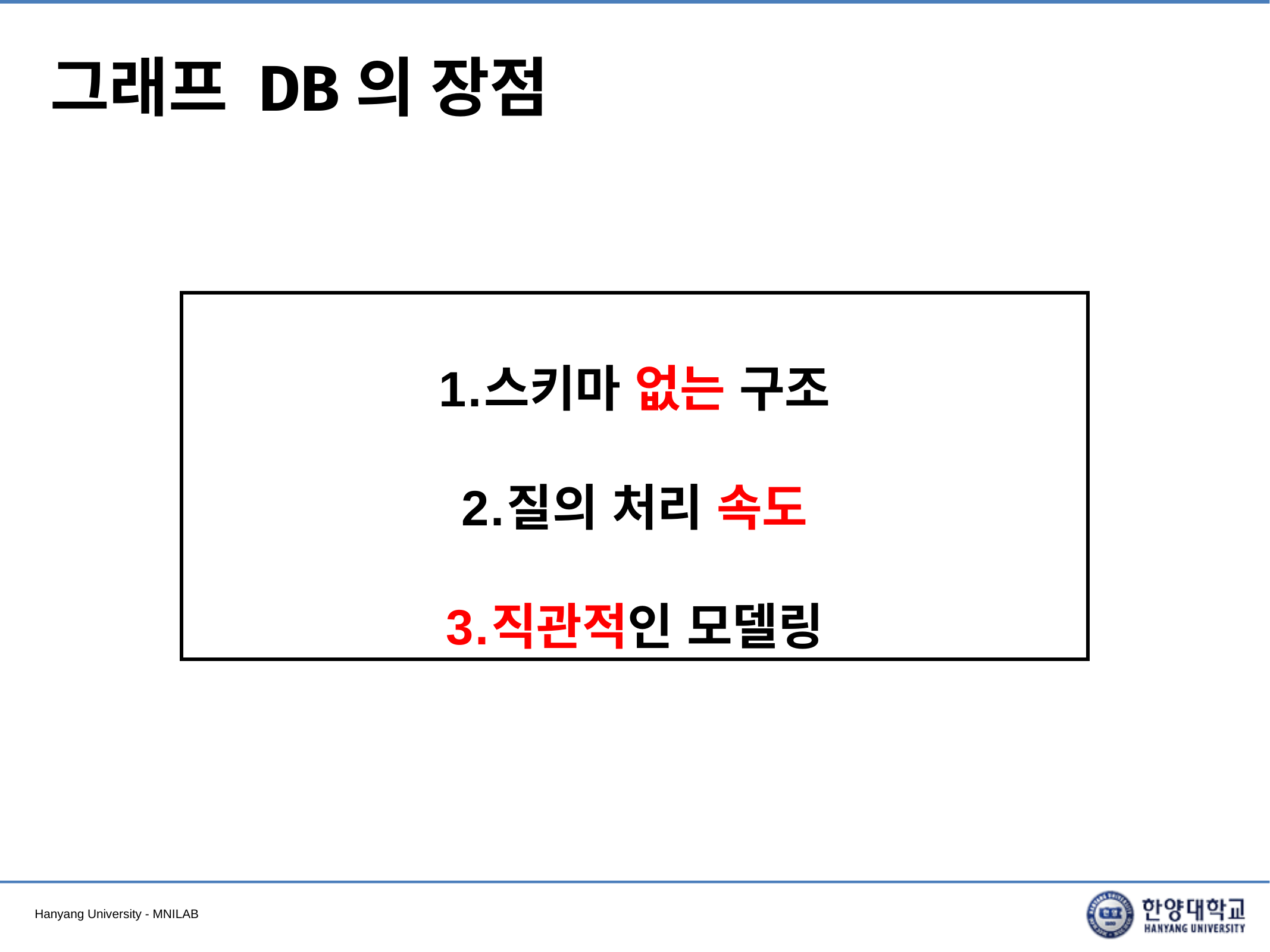

# 그래프 DB의 장점
스키마 없는 구조
질의 처리 속도
직관적인 모델링